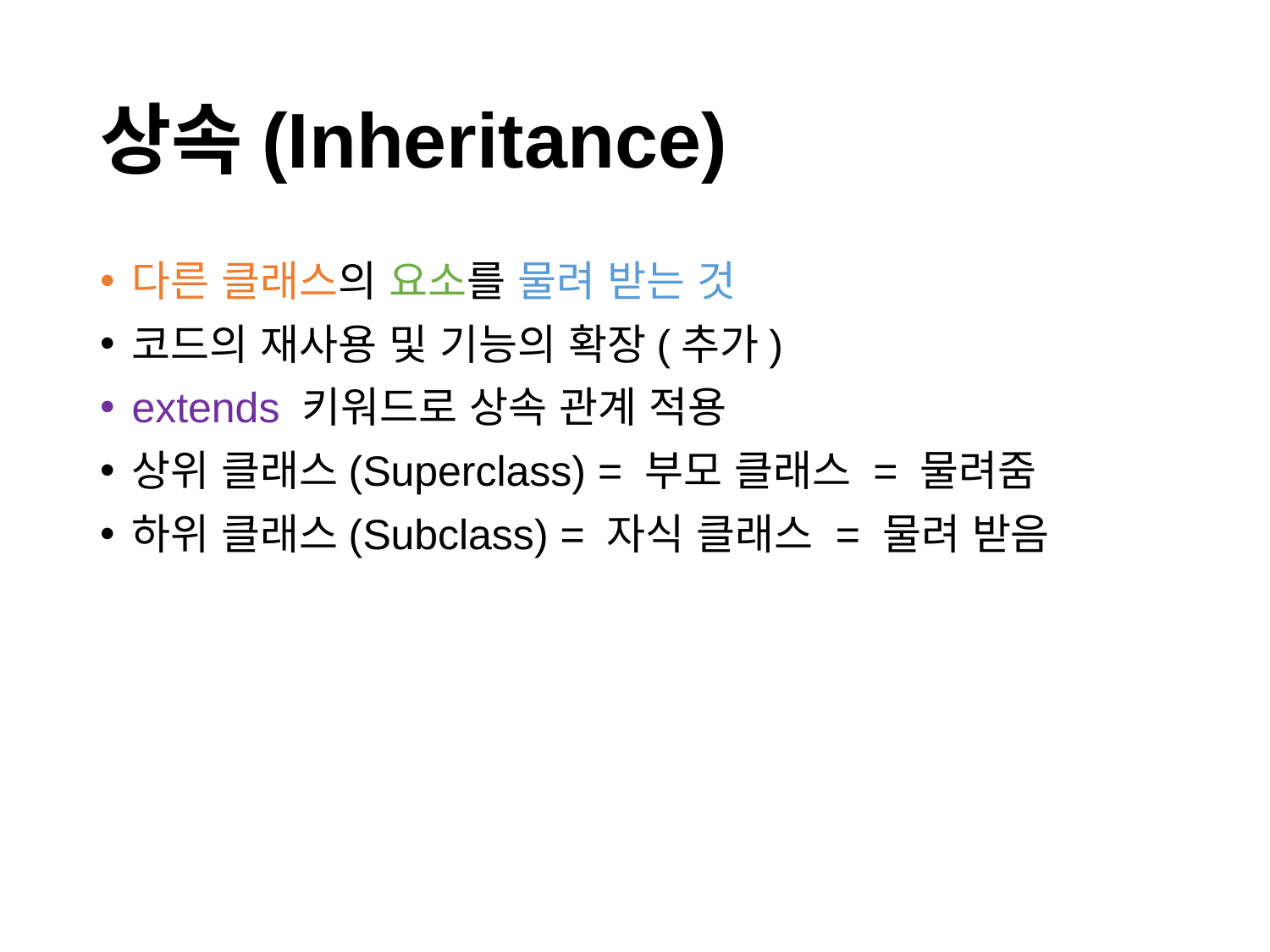

# 상속(Inheritance)
다른 클래스의 요소를 물려 받는 것
코드의 재사용 및 기능의 확장(추가)
extends 키워드로 상속 관계 적용
상위 클래스(Superclass) = 부모 클래스 = 물려줌
하위 클래스(Subclass) = 자식 클래스 = 물려 받음